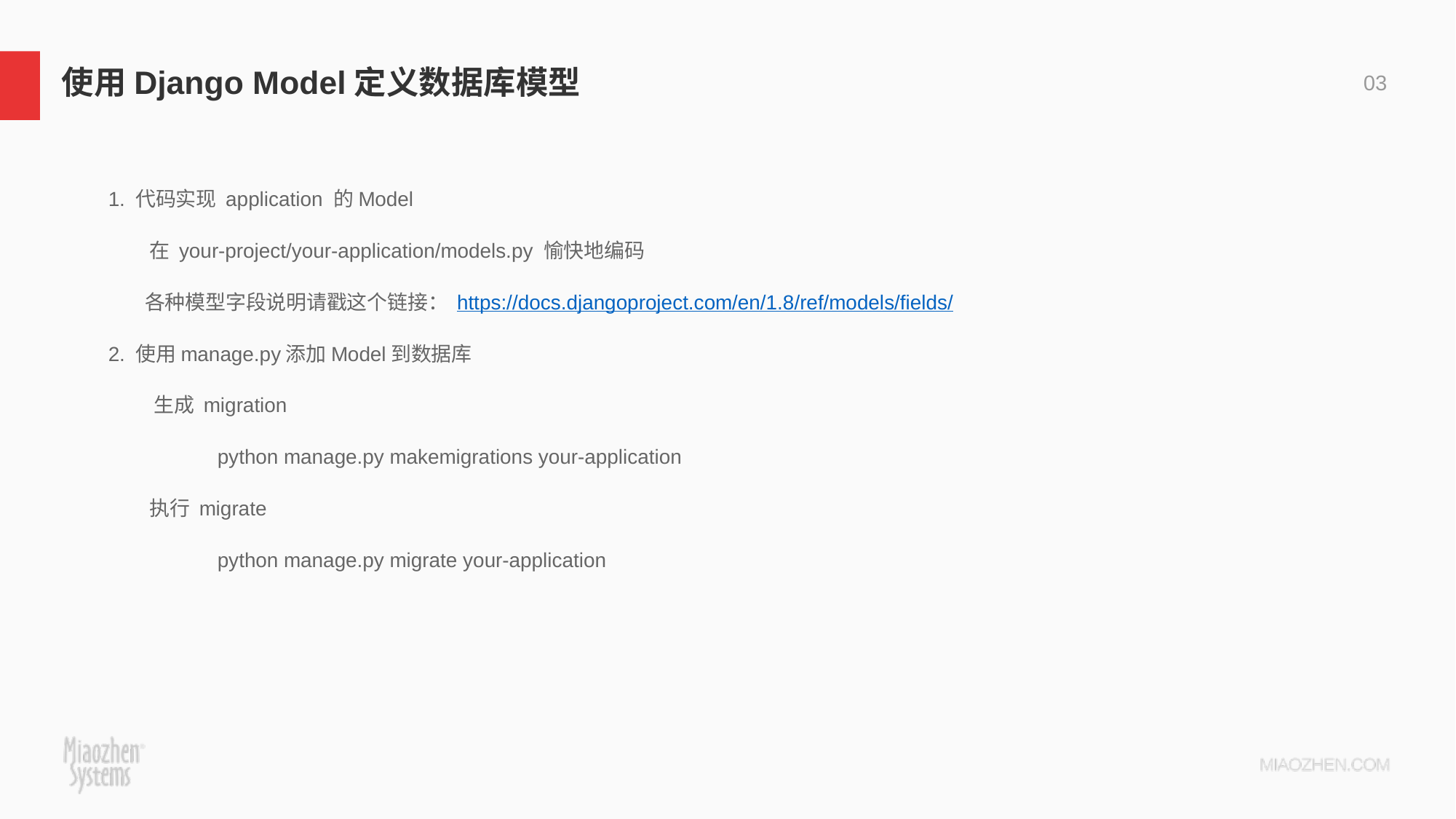

# 使用Django Model定义数据库模型
03
1. 代码实现 application 的Model
        在 your-project/your-application/models.py 愉快地编码
       各种模型字段说明请戳这个链接： https://docs.djangoproject.com/en/1.8/ref/models/fields/
2. 使用manage.py添加Model到数据库
         生成 migration
	python manage.py makemigrations your-application
        执行 migrate
	python manage.py migrate your-application